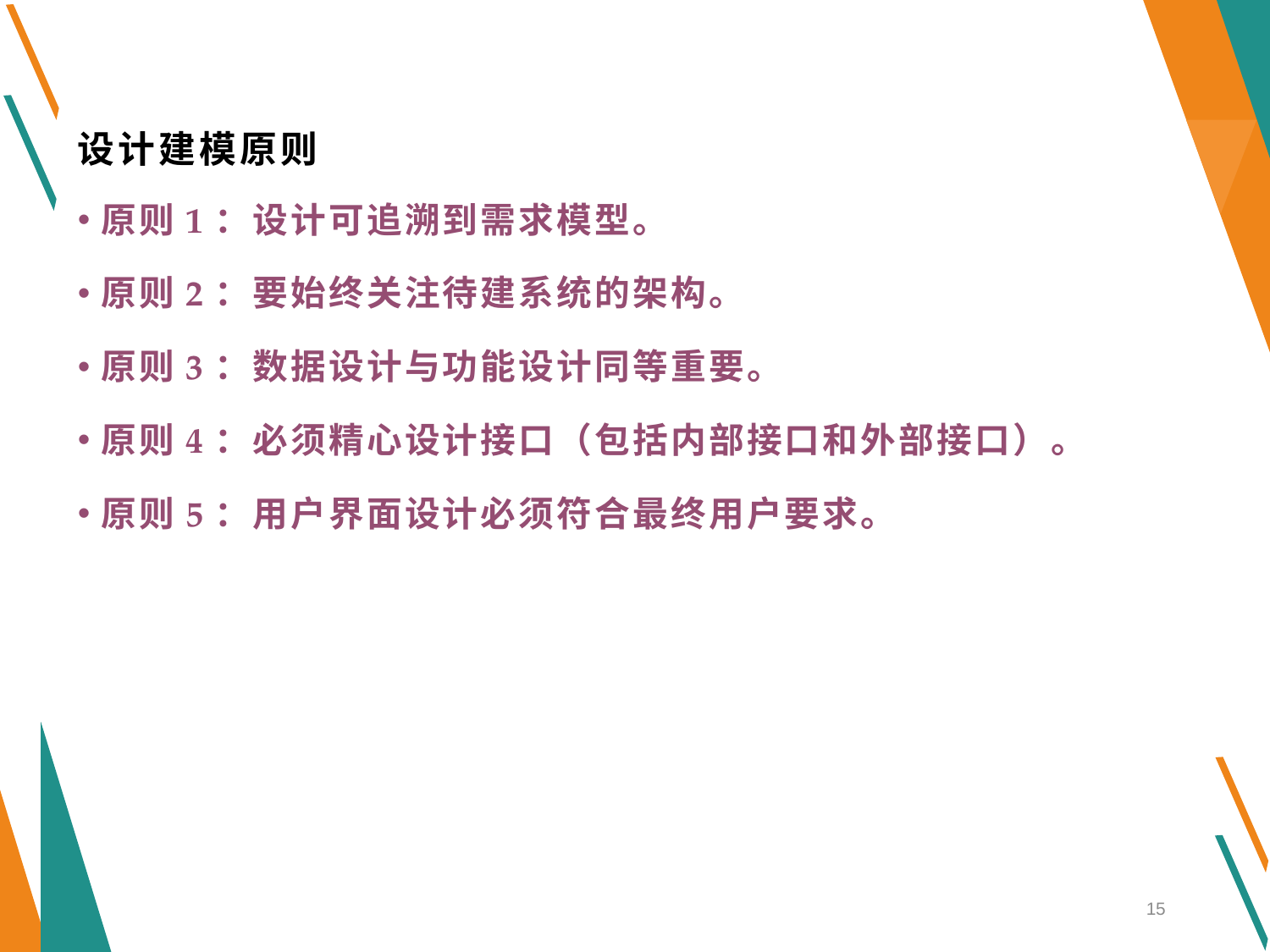

# 设计建模原则
原则1：设计可追溯到需求模型。
原则2：要始终关注待建系统的架构。
原则3：数据设计与功能设计同等重要。
原则4：必须精心设计接口（包括内部接口和外部接口）。
原则5：用户界面设计必须符合最终用户要求。
15